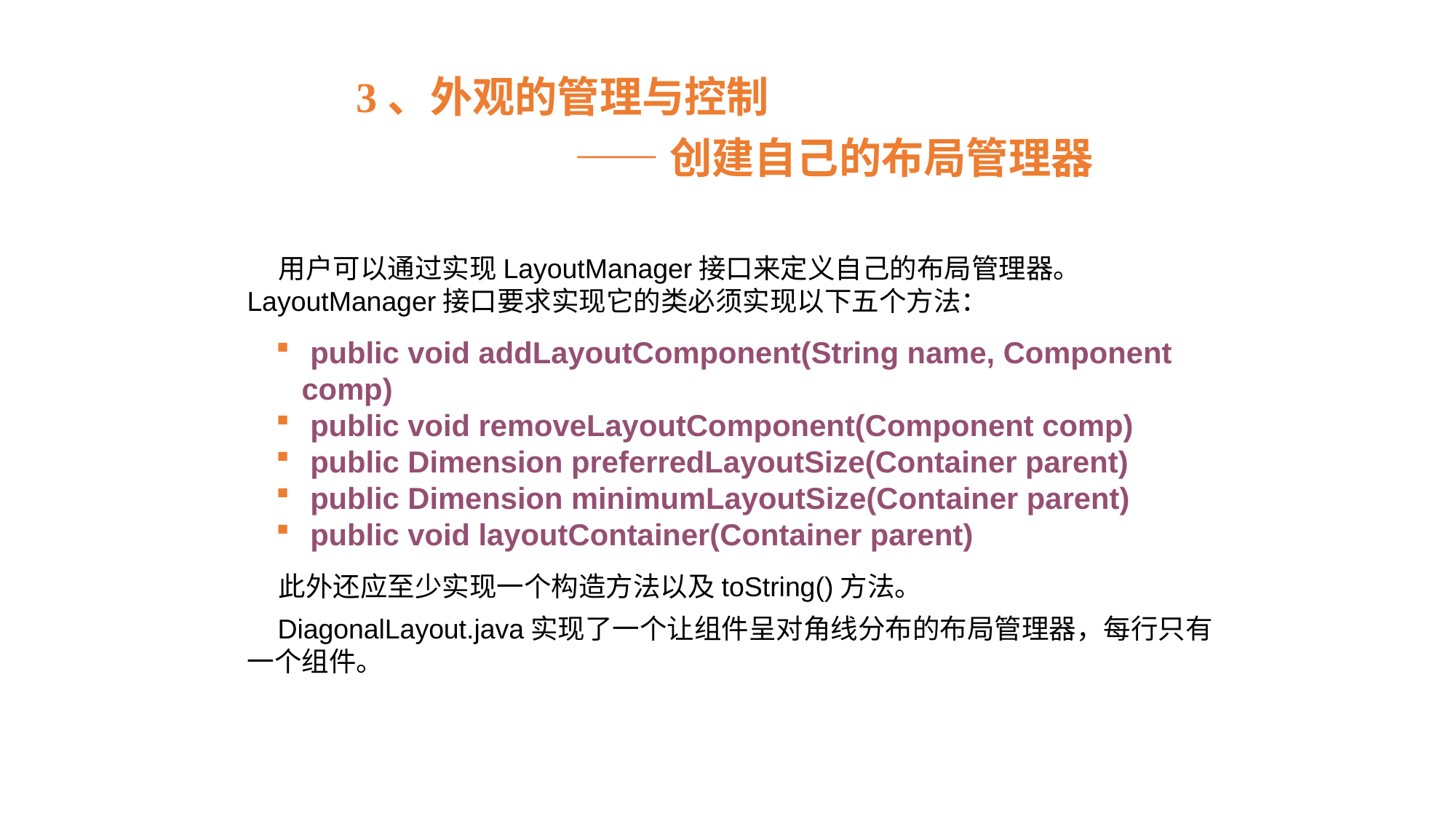

3、外观的管理与控制
		——创建自己的布局管理器
    用户可以通过实现LayoutManager接口来定义自己的布局管理器。 LayoutManager接口要求实现它的类必须实现以下五个方法：

 public void addLayoutComponent(String name, Component comp)
 public void removeLayoutComponent(Component comp)
 public Dimension preferredLayoutSize(Container parent)
 public Dimension minimumLayoutSize(Container parent)
 public void layoutContainer(Container parent)

    此外还应至少实现一个构造方法以及toString()方法。

    DiagonalLayout.java实现了一个让组件呈对角线分布的布局管理器，每行只有一个组件。